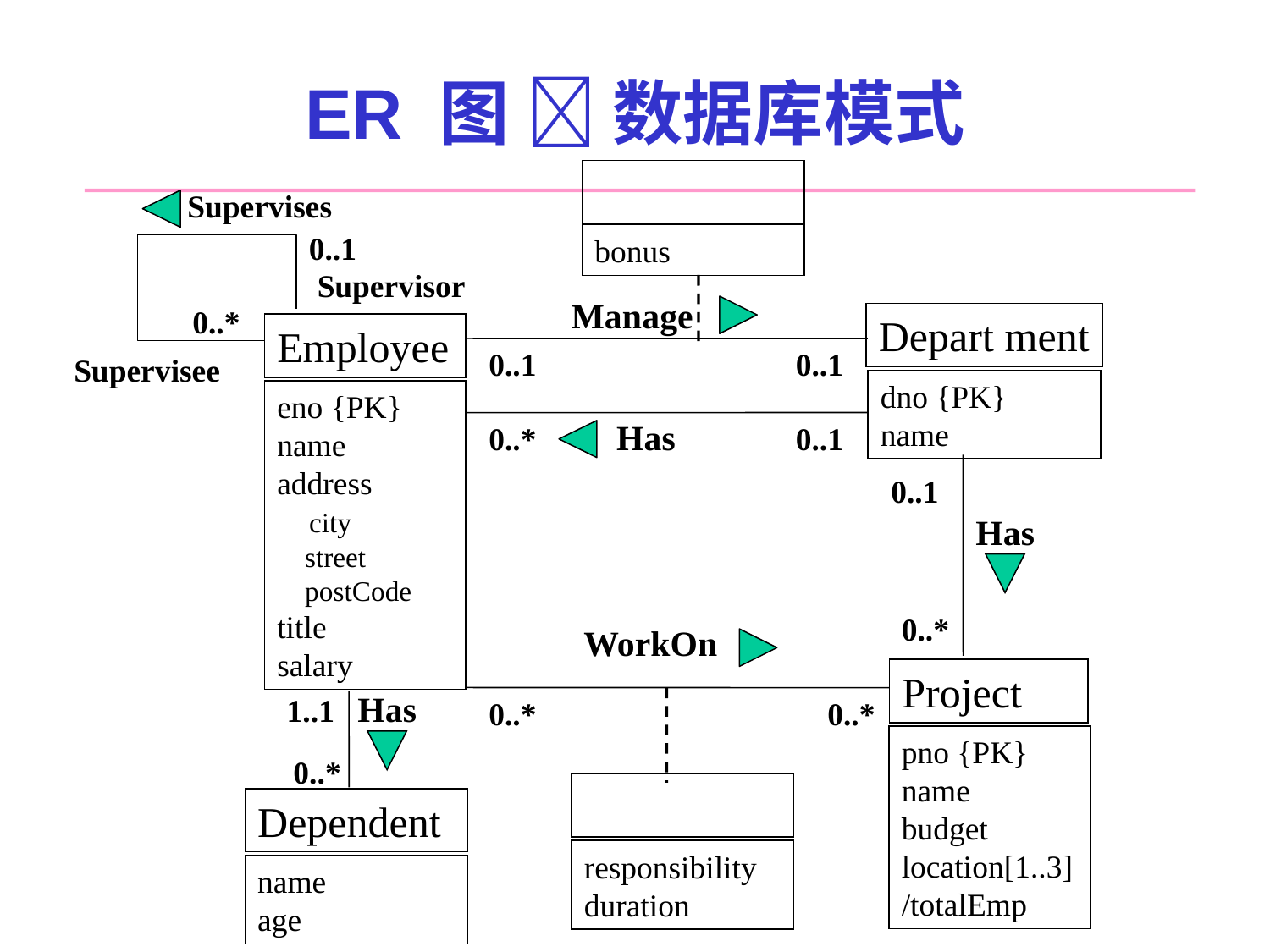

# ER 图 ⇒ 数据库模式

Supervises

0..1
bonus

Supervisor

Manage
0..*

Depart ment
Employee

0..1
0..1
Supervisee
dno {PK}
name
eno {PK}
name
address
    city
    street
    postCode
title
salary
Has

0..*
0..1

0..1
Has

0..*
WorkOn

Project
Has
1..1

0..*

0..*

pno {PK}
name
budget
location[1..3]
/totalEmp

0..*

Dependent
responsibility
duration
name
age